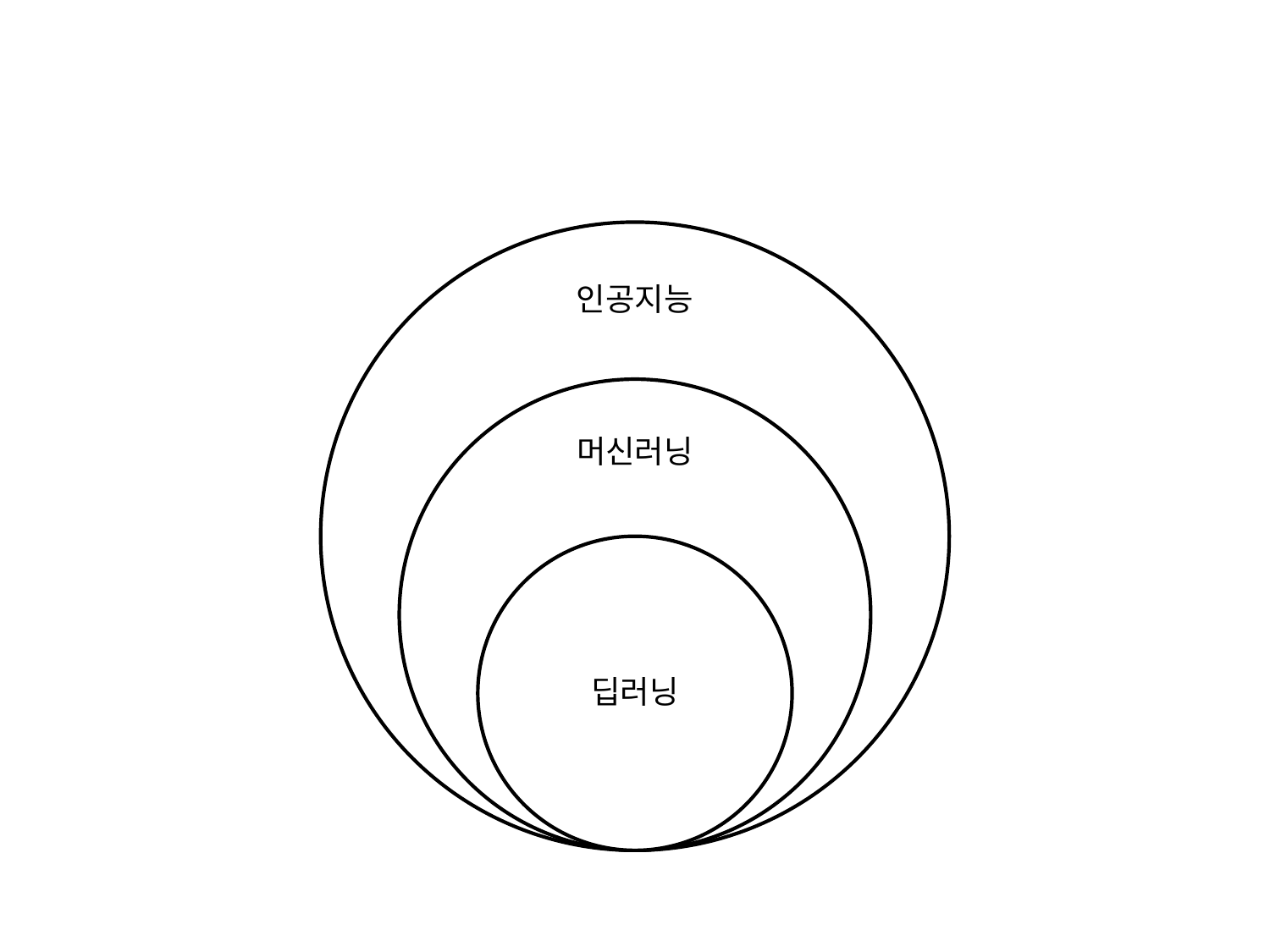

#
인공지능
머신러닝
딥러닝
인공지능
머신러닝
딥러닝